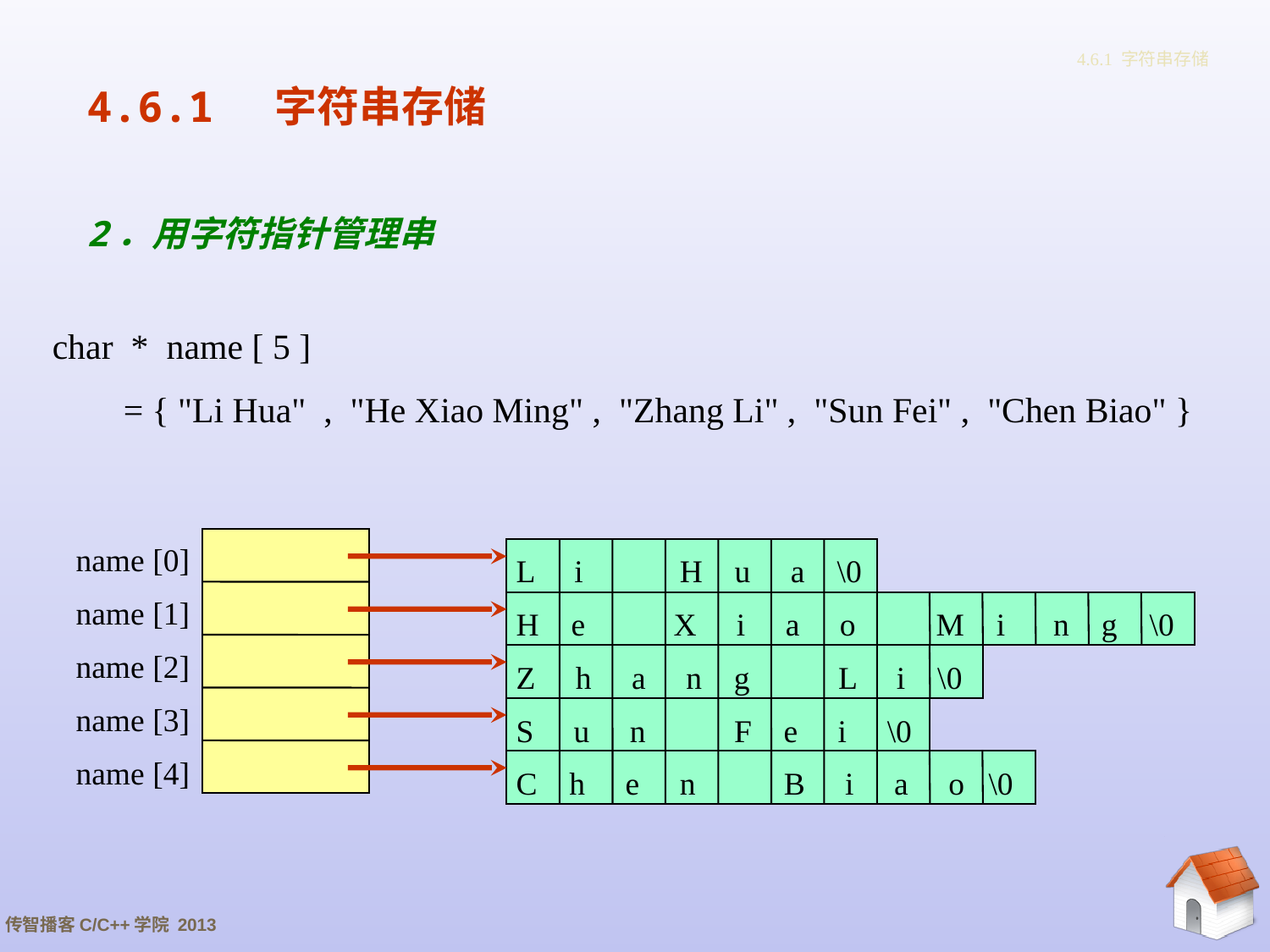

# 4.6.1 字符串存储
4.6.1  字符串存储
2．用字符指针管理串
char  *  name [ 5 ]
        = { "Li Hua"  ,  "He Xiao Ming" ,  "Zhang Li" ,  "Sun Fei" ,  "Chen Biao" }
name [0]
name [1]
name [2]
name [3]
name [4]

L     i            H    u     a    \0
H    e           X     i     a     o          M    i      n    g    \0
Z     h     a     n    g           L     i    \0
S     u     n           F    e     i     \0
C    h     e     n           B     i     a     o   \0